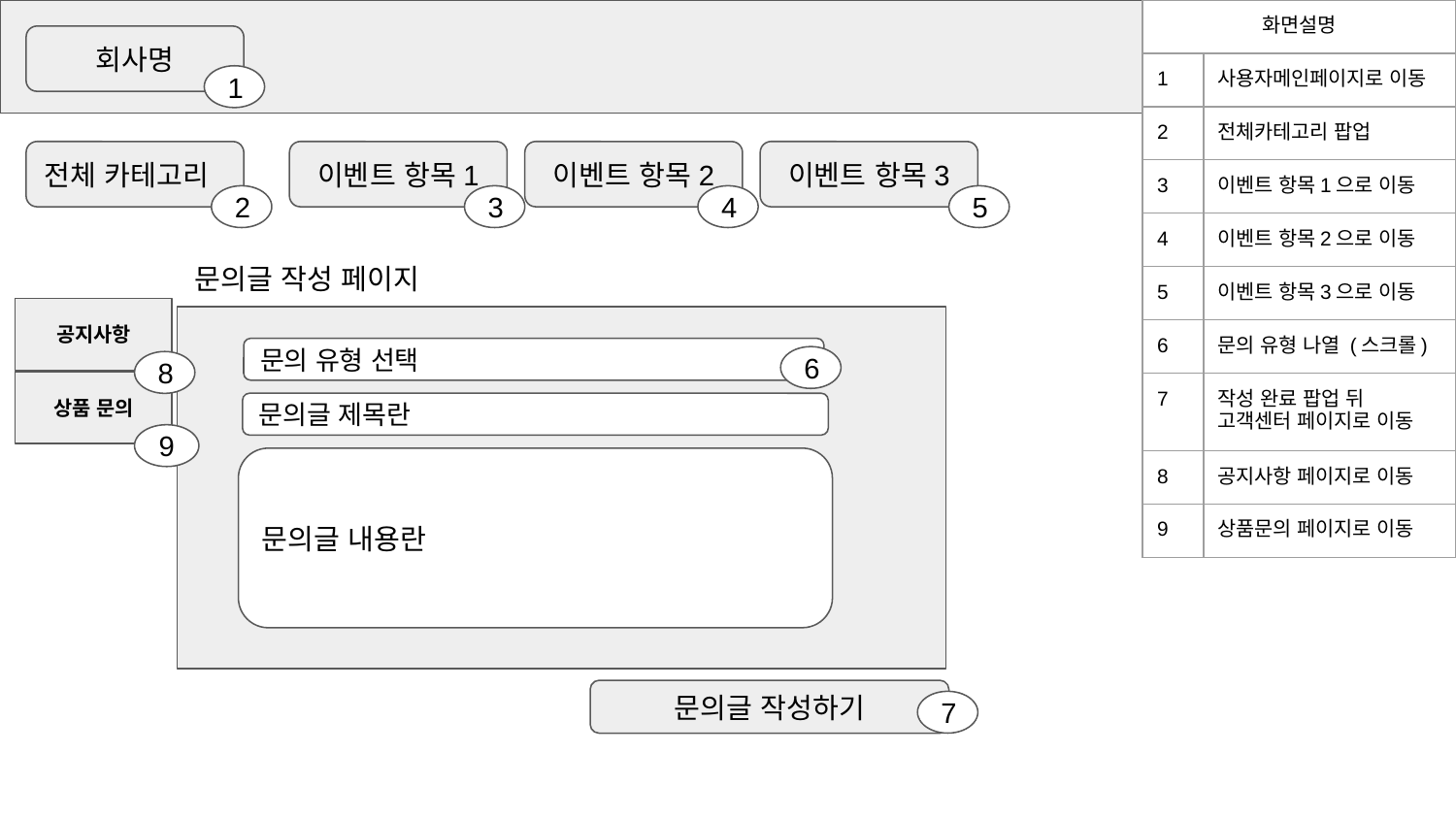

| 화면설명 |  |
| --- | --- |
| 1 | 사용자메인페이지로 이동 |
| 2 | 전체카테고리 팝업 |
| 3 | 이벤트 항목1으로 이동 |
| 4 | 이벤트 항목2으로 이동 |
| 5 | 이벤트 항목3으로 이동 |
| 6 | 문의 유형 나열 (스크롤) |
| 7 | 작성 완료 팝업 뒤 고객센터 페이지로 이동 |
| 8 | 공지사항 페이지로 이동 |
| 9 | 상품문의 페이지로 이동 |
회사명
1
전체 카테고리
이벤트 항목1
이벤트 항목2
이벤트 항목3
4
2
3
5
문의글 작성 페이지
공지사항

문의 유형 선택
6
8
상품 문의
문의글 제목란
9
문의글 내용란
문의글 작성하기
7